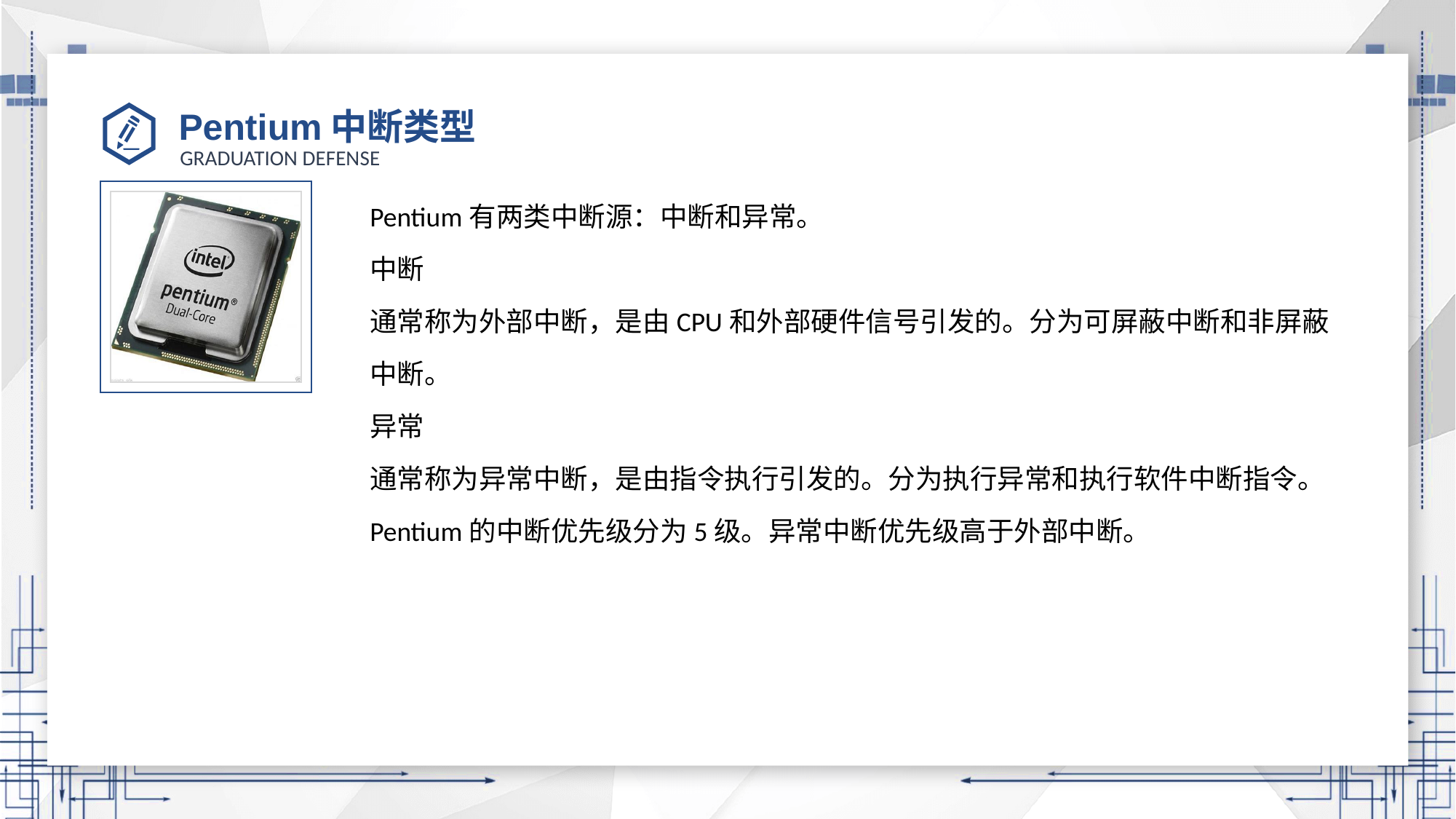

# Pentium中断类型
Pentium有两类中断源：中断和异常。
中断
通常称为外部中断，是由CPU和外部硬件信号引发的。分为可屏蔽中断和非屏蔽中断。
异常
通常称为异常中断，是由指令执行引发的。分为执行异常和执行软件中断指令。
Pentium的中断优先级分为5级。异常中断优先级高于外部中断。